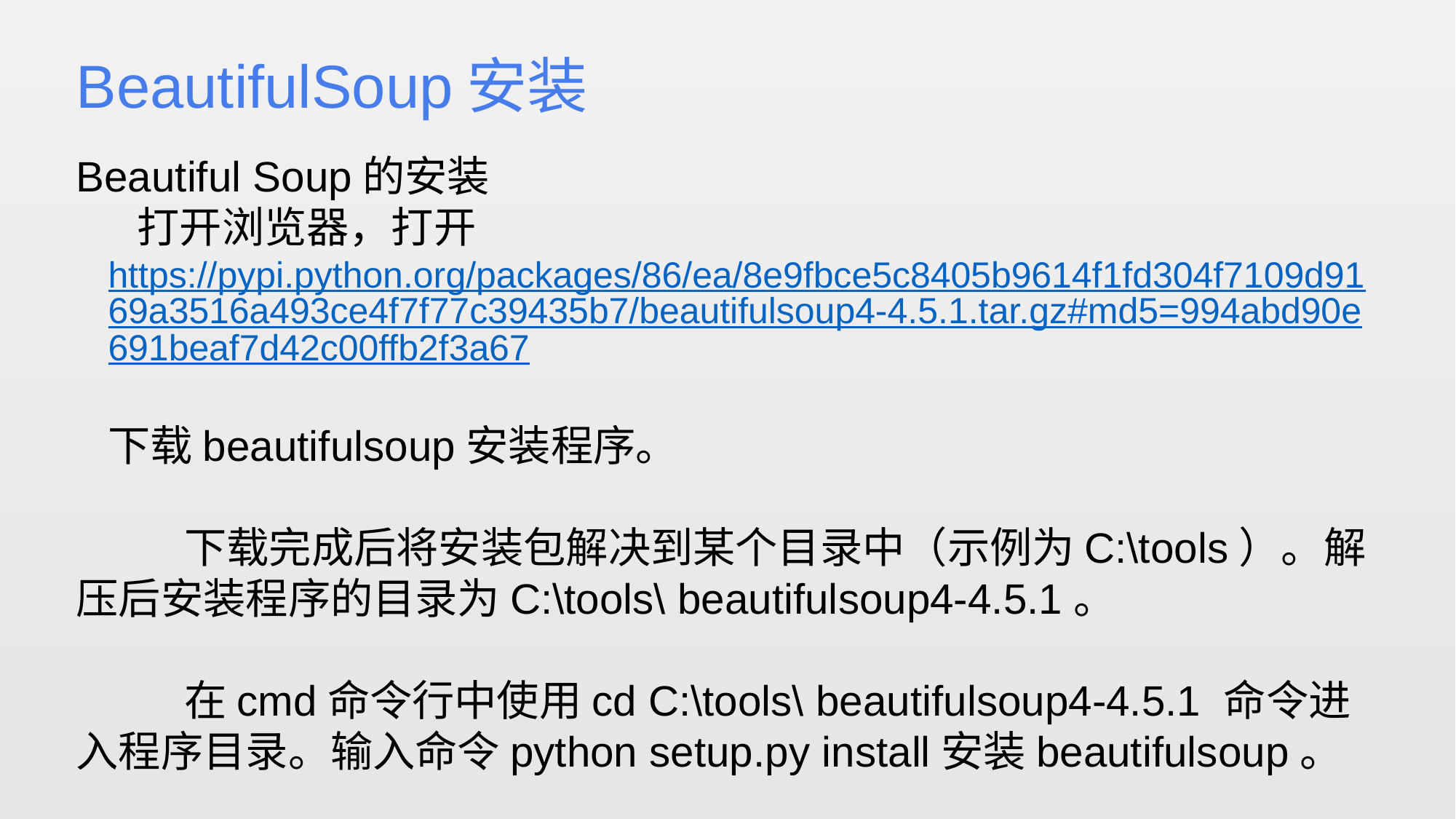

BeautifulSoup安装
Beautiful Soup的安装  打开浏览器，打开
https://pypi.python.org/packages/86/ea/8e9fbce5c8405b9614f1fd304f7109d9169a3516a493ce4f7f77c39435b7/beautifulsoup4-4.5.1.tar.gz#md5=994abd90e691beaf7d42c00ffb2f3a67
下载beautifulsoup安装程序。
       下载完成后将安装包解决到某个目录中（示例为C:\tools）。解压后安装程序的目录为C:\tools\ beautifulsoup4-4.5.1。
       在cmd命令行中使用cd C:\tools\ beautifulsoup4-4.5.1 命令进入程序目录。输入命令python setup.py install安装beautifulsoup。